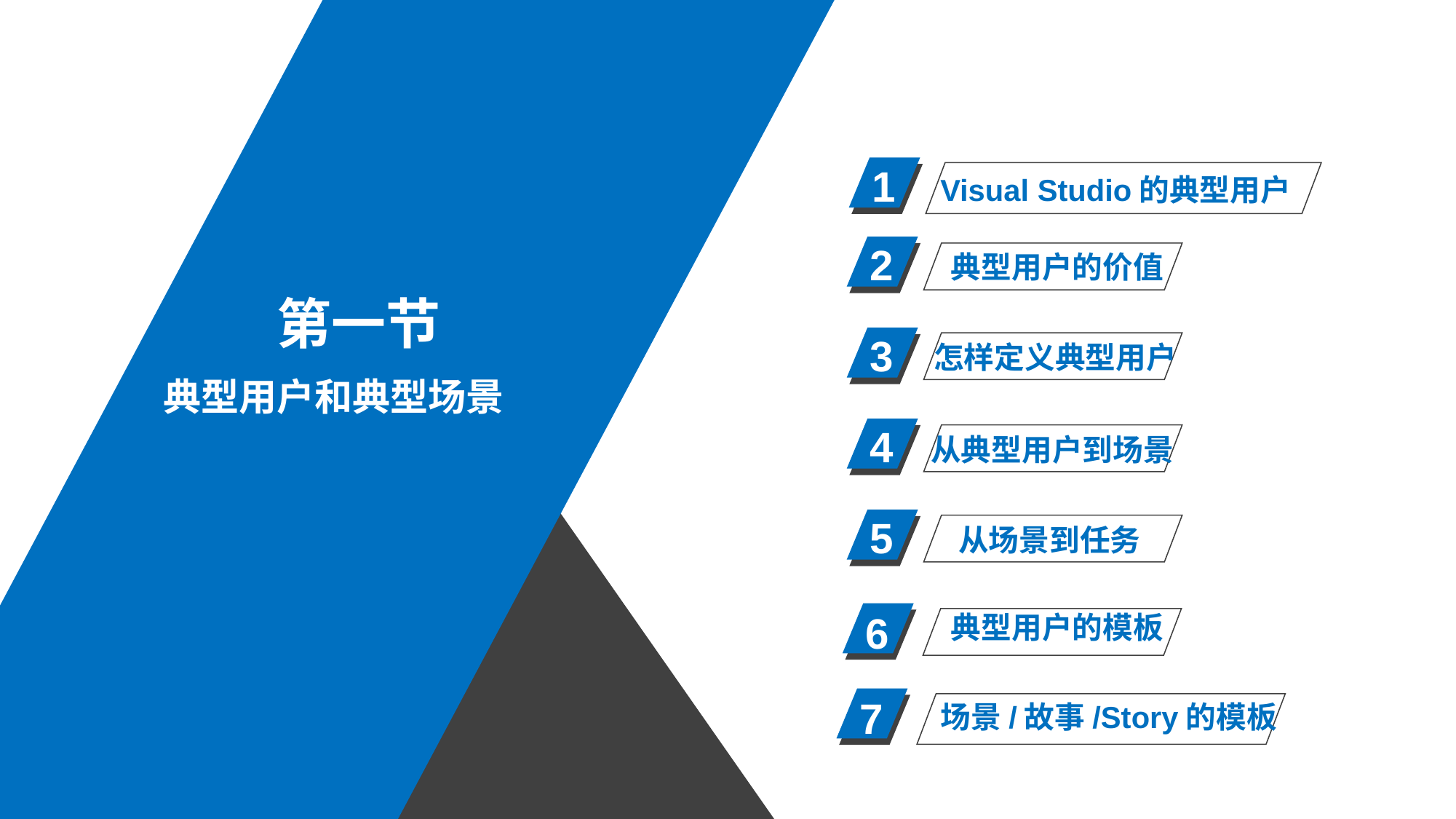

1

Visual Studio的典型用户
2

典型用户的价值
第一节
3

怎样定义典型用户
典型用户和典型场景
4

从典型用户到场景

5

从场景到任务
6

典型用户的模板

7

场景/故事/Story的模板